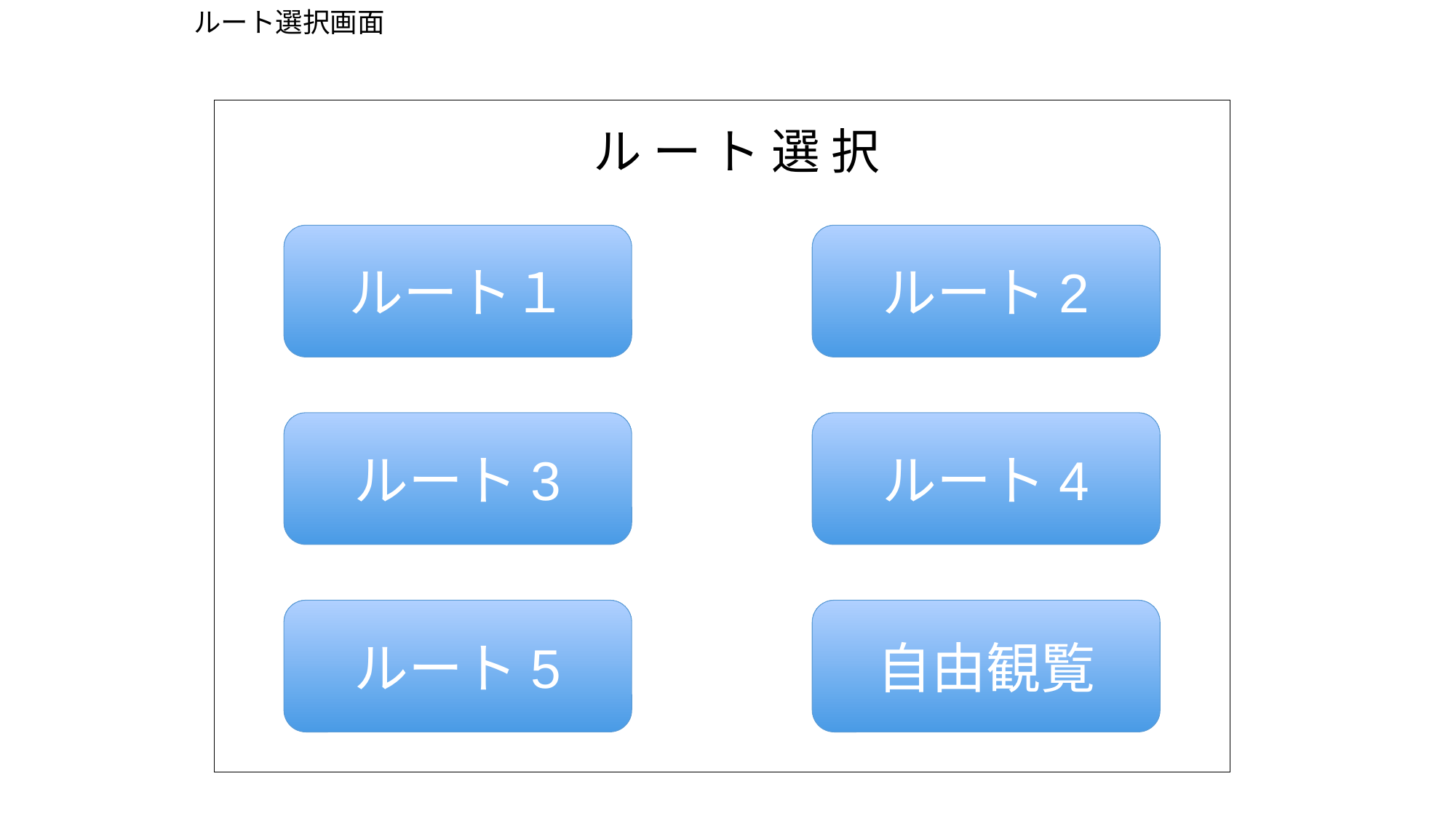

ルート選択画面

ル ー ト 選 択
ルート１
ルート2
ルート3
ルート4
ルート5
自由観覧